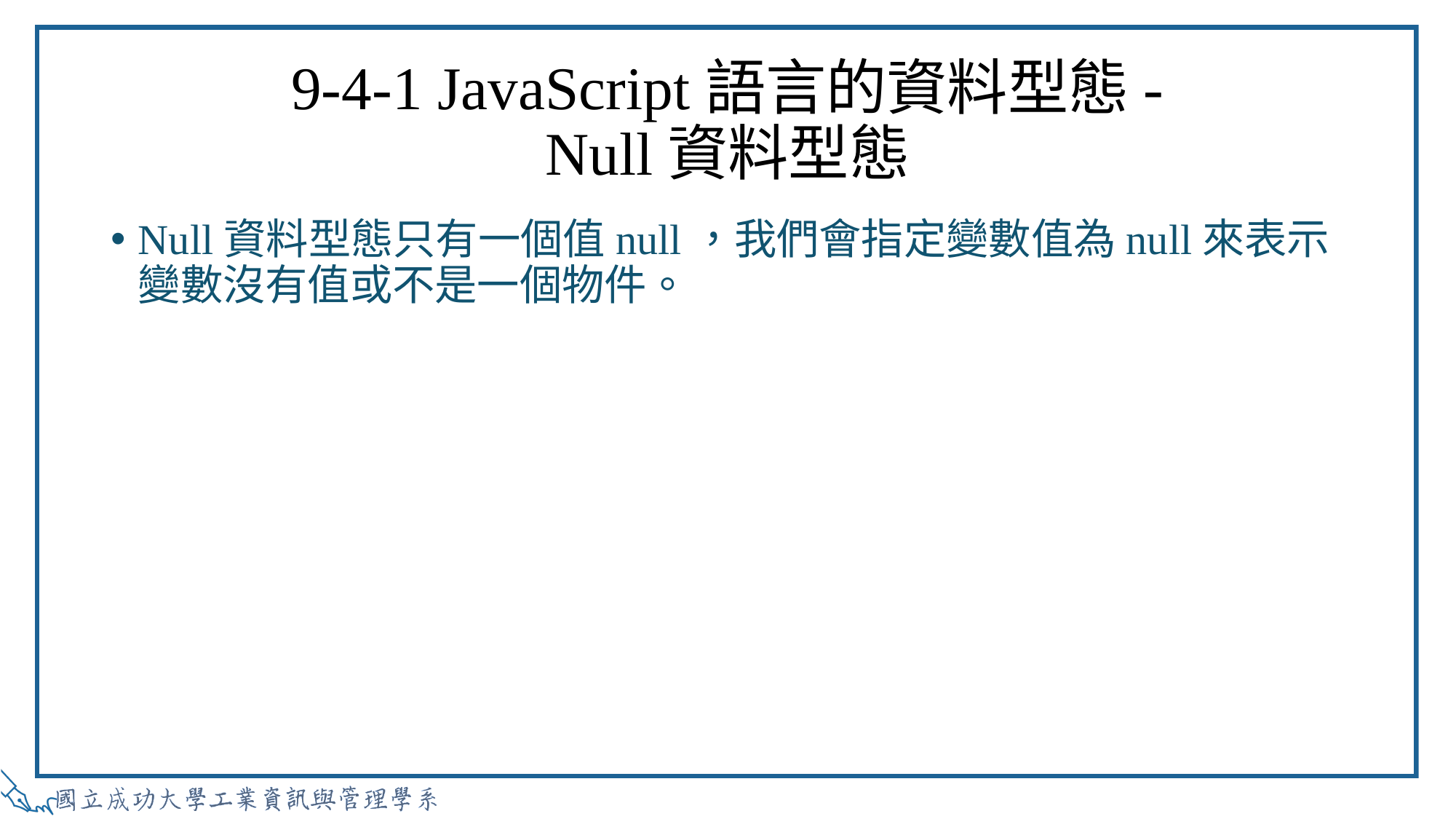

# 9-4-1 JavaScript語言的資料型態- Null資料型態
Null資料型態只有一個值null，我們會指定變數值為null來表示變數沒有值或不是一個物件。